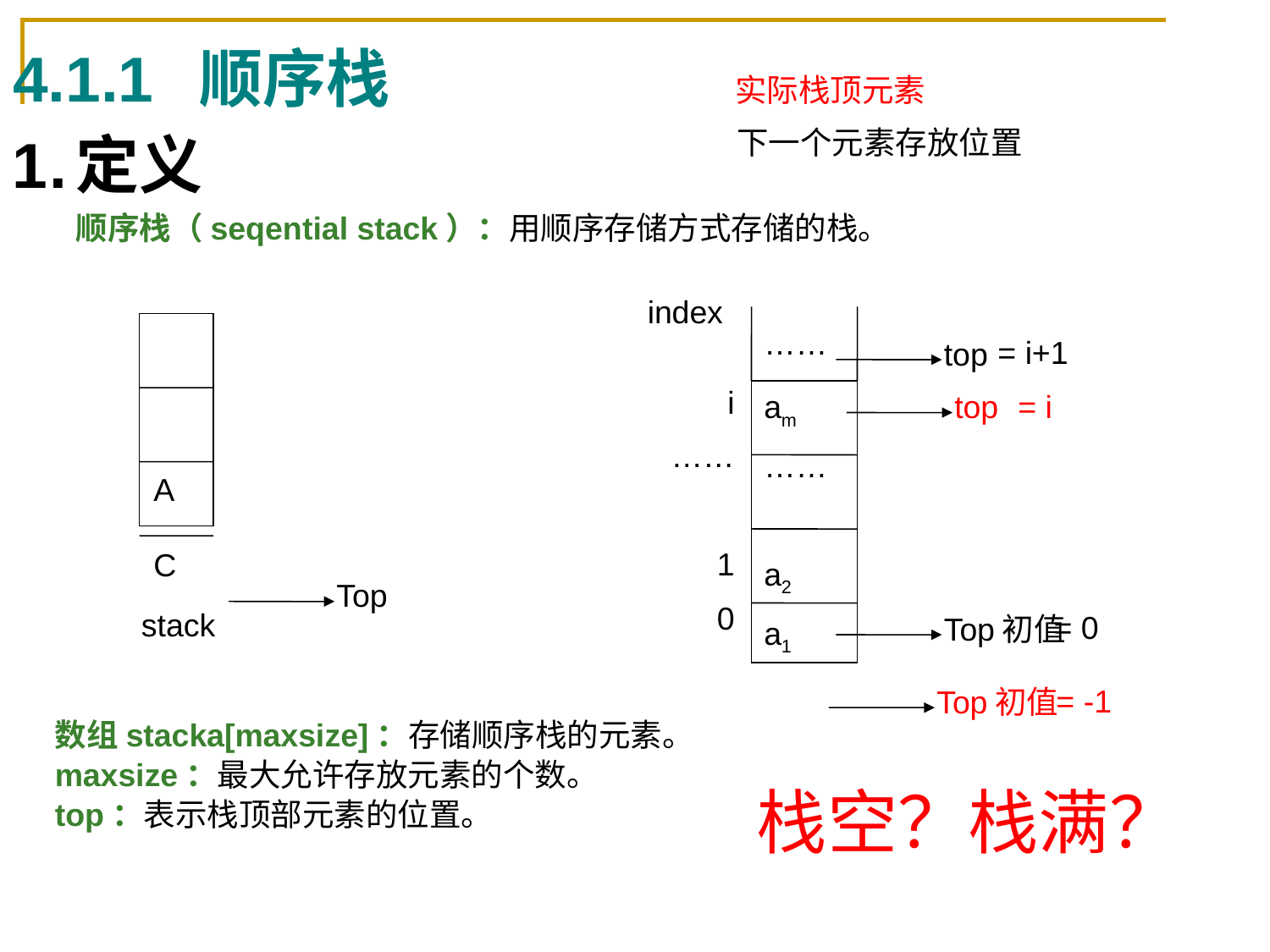

# 4.1.1  顺序栈
实际栈顶元素
下一个元素存放位置
定义
	顺序栈（seqential stack）：用顺序存储方式存储的栈。
index

……
am
……

a2
a1

i
……

1
0
top

stack
= i+1
top

= i
A
C
Top

= 0
Top初值

= -1
Top初值

数组stacka[maxsize]：存储顺序栈的元素。
maxsize：最大允许存放元素的个数。
top：表示栈顶部元素的位置。
栈空？栈满？